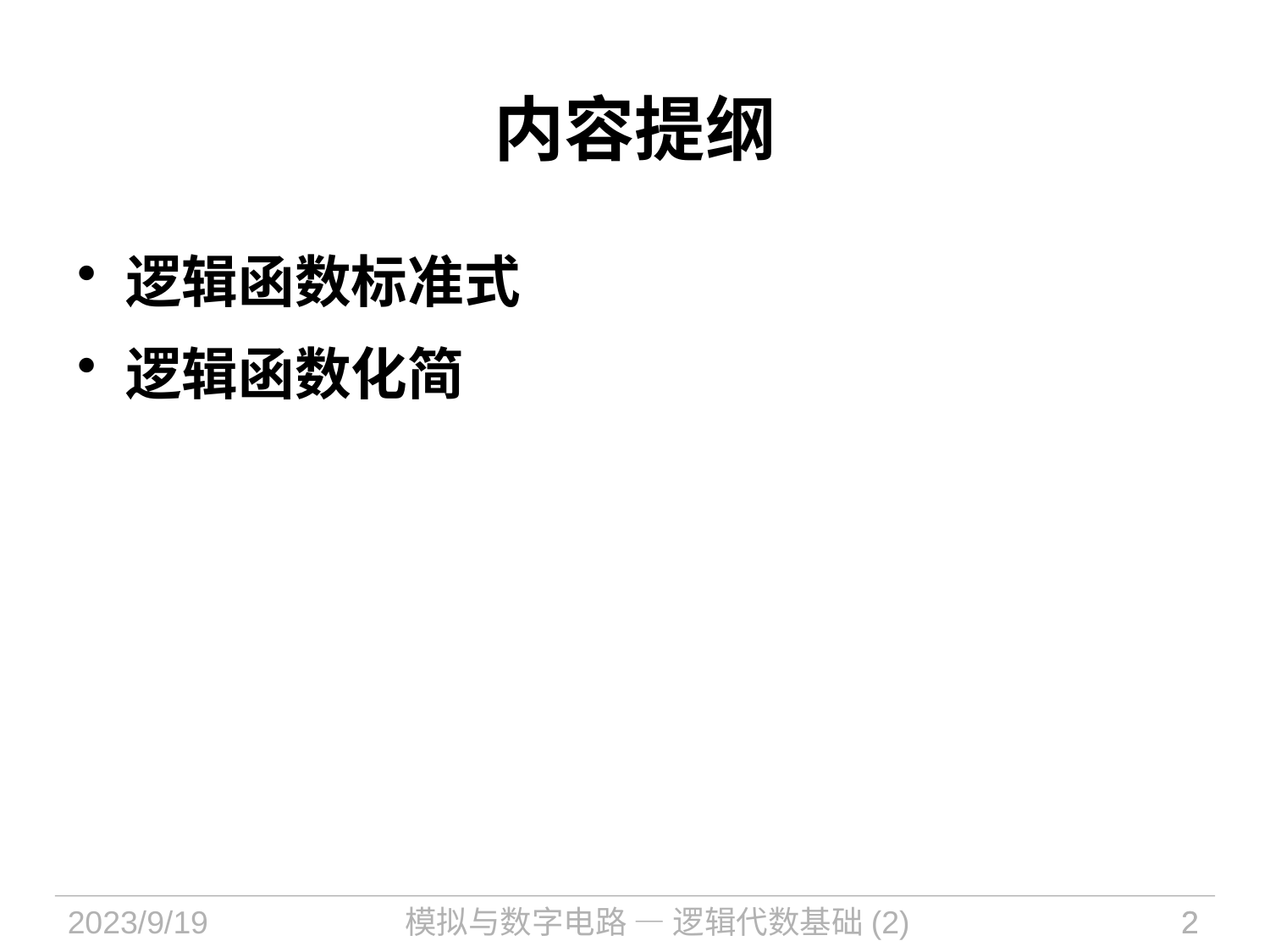

内容提纲
逻辑函数标准式
逻辑函数化简

2023/9/19
模拟与数字电路 — 逻辑代数基础(2)
2
2